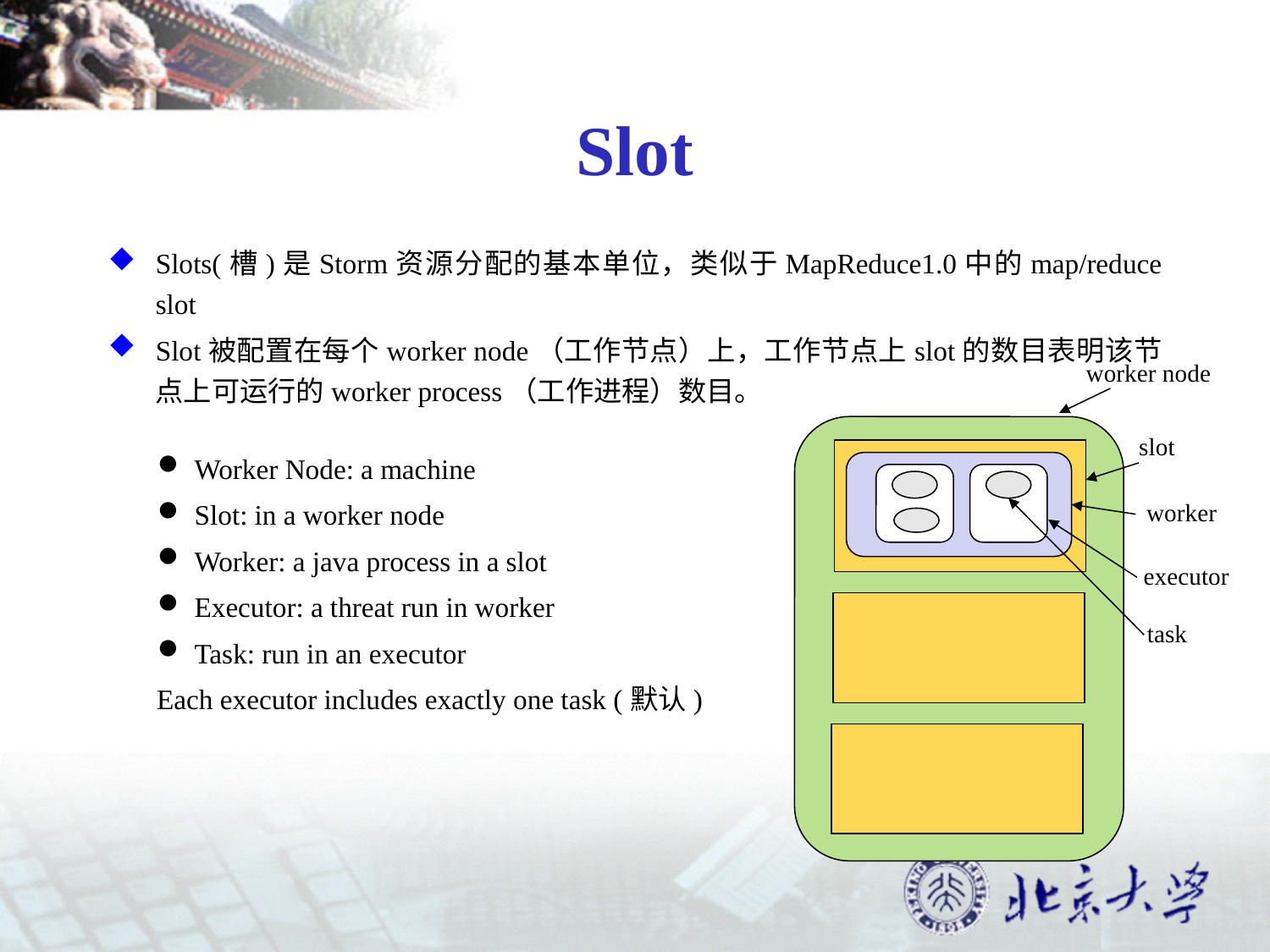

# Slot
Slots(槽)是Storm资源分配的基本单位，类似于MapReduce1.0中的map/reduce slot
Slot被配置在每个worker node（工作节点）上，工作节点上slot的数目表明该节点上可运行的worker process（工作进程）数目。
Worker Node: a machine
Slot: in a worker node
Worker: a java process in a slot
Executor: a threat run in worker
Task: run in an executor
       Each executor includes exactly one task (默认)

worker node

    slot
    worker
    task
    executor